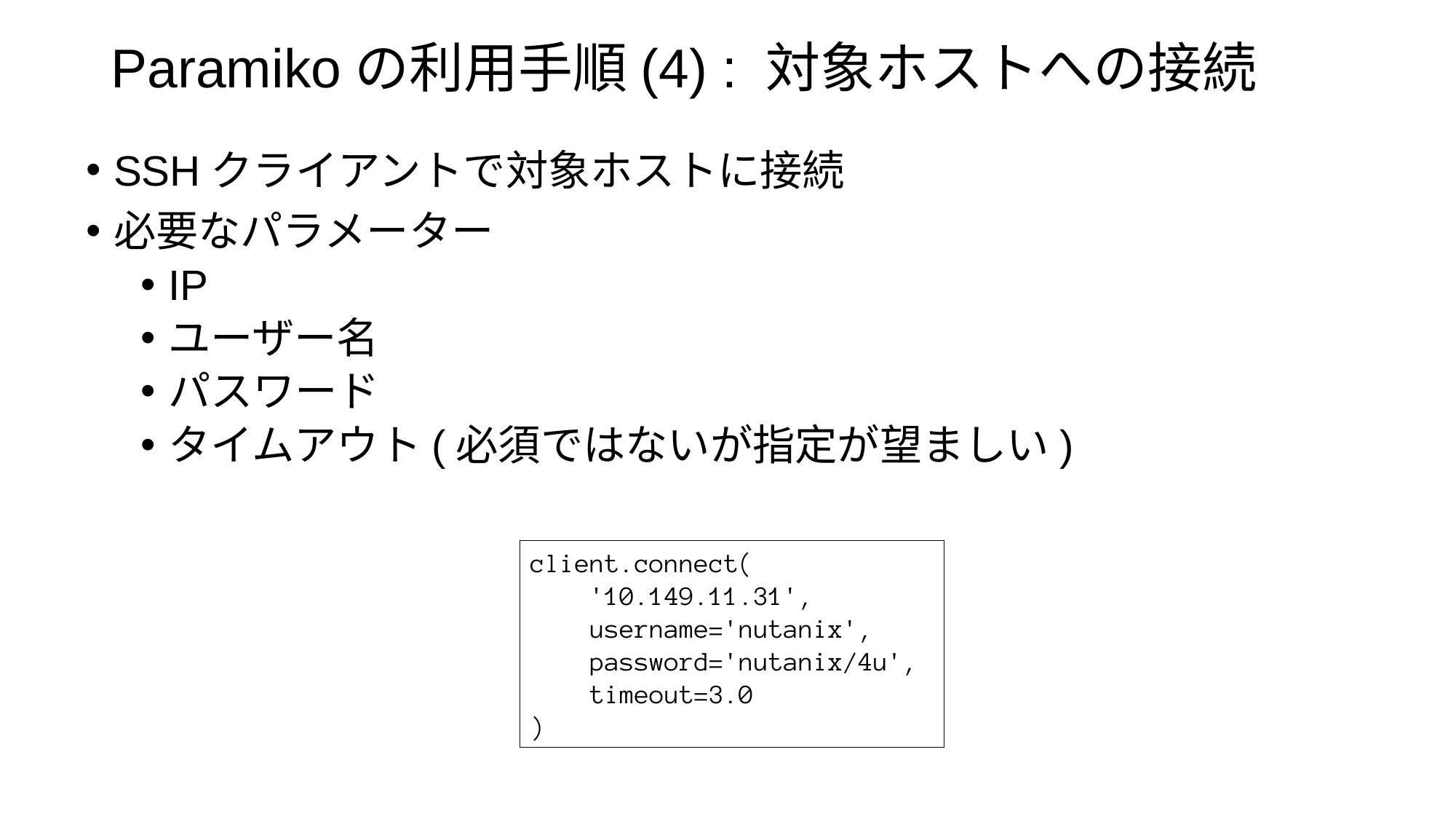

# Paramikoの利用手順(4) : 対象ホストへの接続
SSHクライアントで対象ホストに接続
必要なパラメーター
IP
ユーザー名
パスワード
タイムアウト(必須ではないが指定が望ましい)
client.connect(
    '10.149.11.31',
    username='nutanix',
    password='nutanix/4u',
    timeout=3.0
)